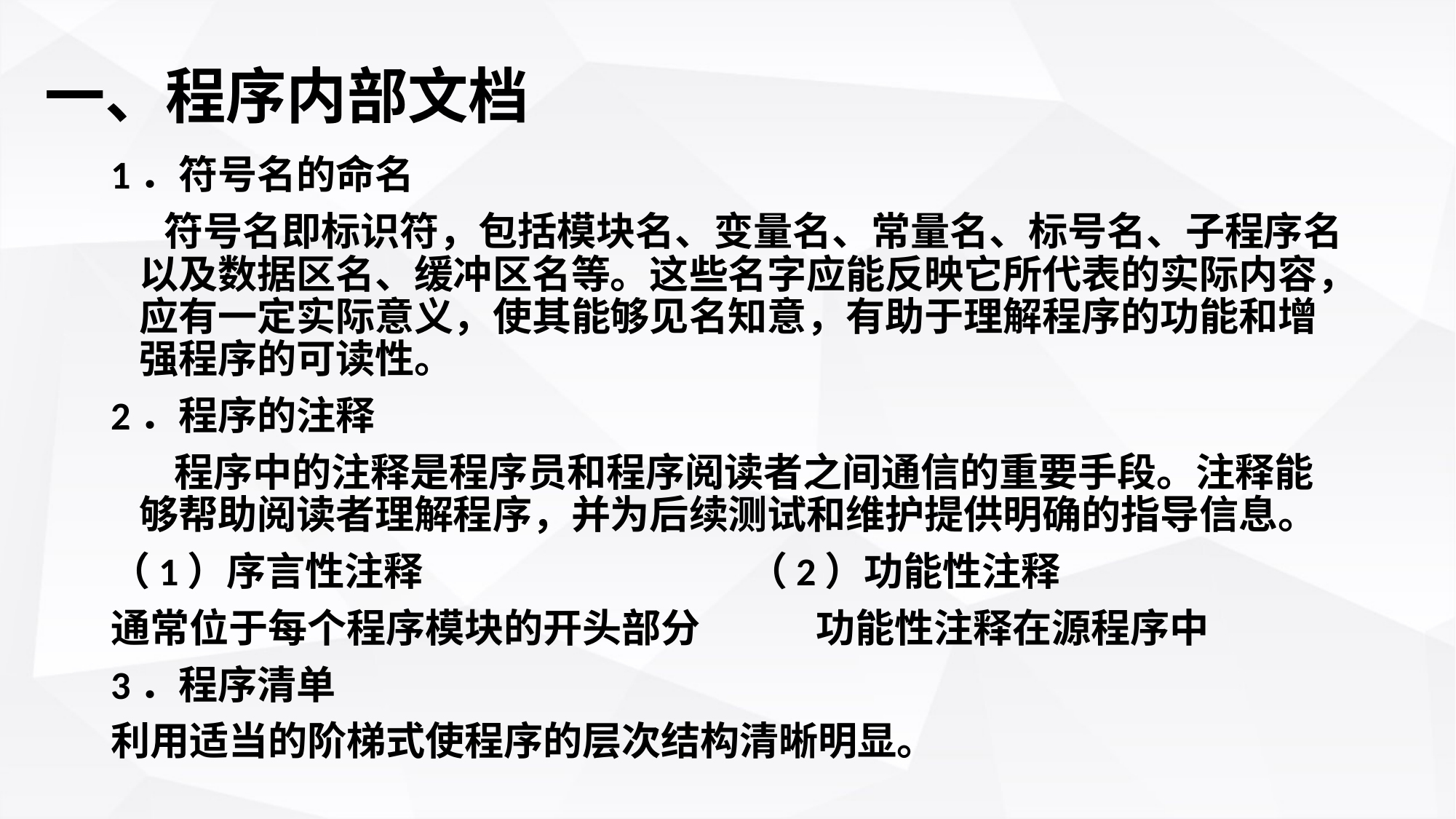

# 一、程序内部文档
1．符号名的命名
     符号名即标识符，包括模块名、变量名、常量名、标号名、子程序名以及数据区名、缓冲区名等。这些名字应能反映它所代表的实际内容，应有一定实际意义，使其能够见名知意，有助于理解程序的功能和增强程序的可读性。
2．程序的注释
	   程序中的注释是程序员和程序阅读者之间通信的重要手段。注释能够帮助阅读者理解程序，并为后续测试和维护提供明确的指导信息。
（1）序言性注释                 	 	（2）功能性注释
通常位于每个程序模块的开头部分             功能性注释在源程序中
3．程序清单
利用适当的阶梯式使程序的层次结构清晰明显。